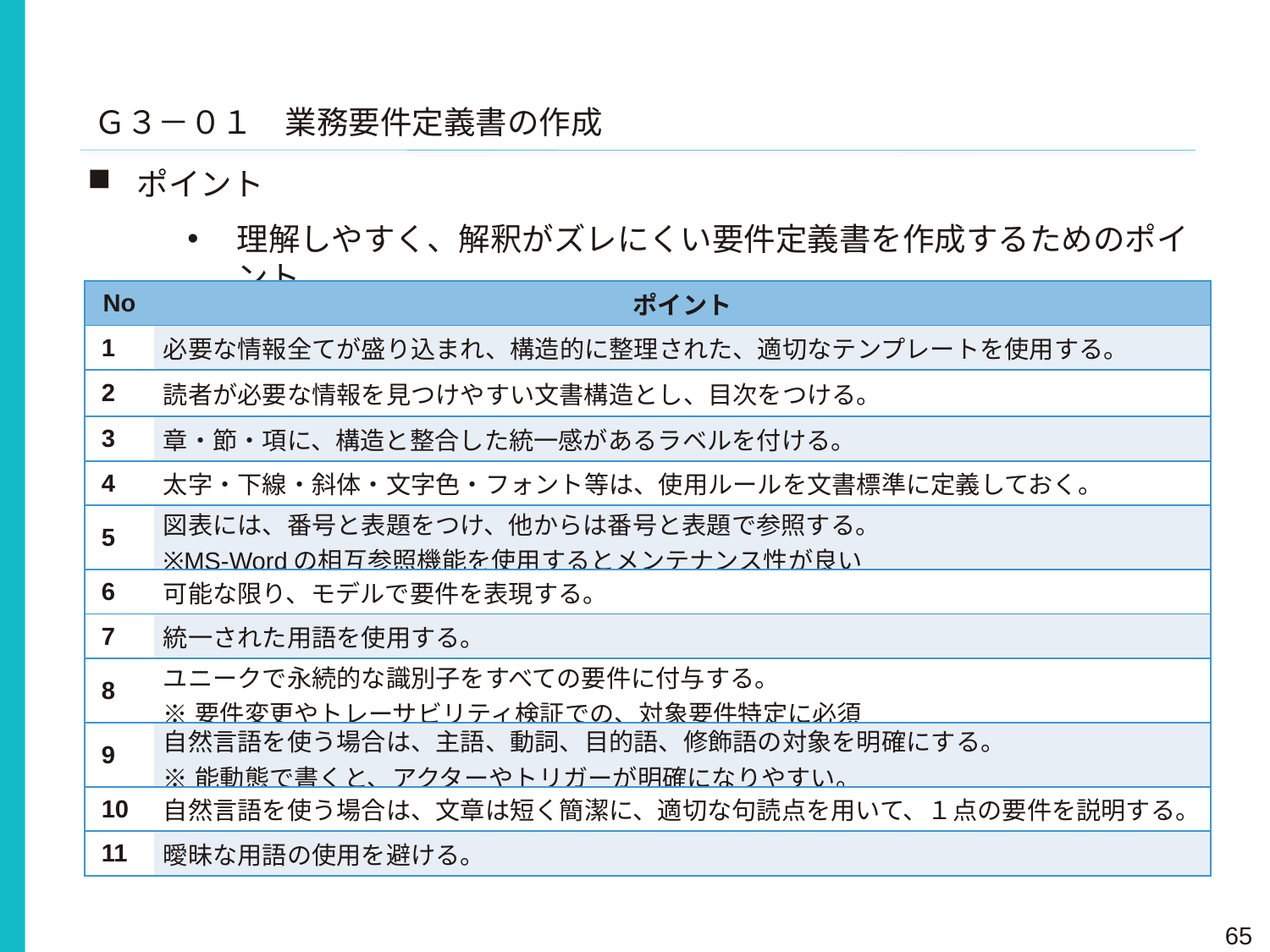

Ｇ３－０１　業務要件定義書の作成

ポイント

理解しやすく、解釈がズレにくい要件定義書を作成するためのポイント

| No | ポイント |
| --- | --- |
| 1 | 必要な情報全てが盛り込まれ、構造的に整理された、適切なテンプレートを使用する。 |
| 2 | 読者が必要な情報を見つけやすい文書構造とし、目次をつける。 |
| 3 | 章・節・項に、構造と整合した統一感があるラベルを付ける。 |
| 4 | 太字・下線・斜体・文字色・フォント等は、使用ルールを文書標準に定義しておく。 |
| 5 | 図表には、番号と表題をつけ、他からは番号と表題で参照する。 ※MS-Wordの相互参照機能を使用するとメンテナンス性が良い |
| 6 | 可能な限り、モデルで要件を表現する。 |
| 7 | 統一された用語を使用する。 |
| 8 | ユニークで永続的な識別子をすべての要件に付与する。 ※要件変更やトレーサビリティ検証での、対象要件特定に必須 |
| 9 | 自然言語を使う場合は、主語、動詞、目的語、修飾語の対象を明確にする。 ※能動態で書くと、アクターやトリガーが明確になりやすい。 |
| 10 | 自然言語を使う場合は、文章は短く簡潔に、適切な句読点を用いて、１点の要件を説明する。 |
| 11 | 曖昧な用語の使用を避ける。 |
65